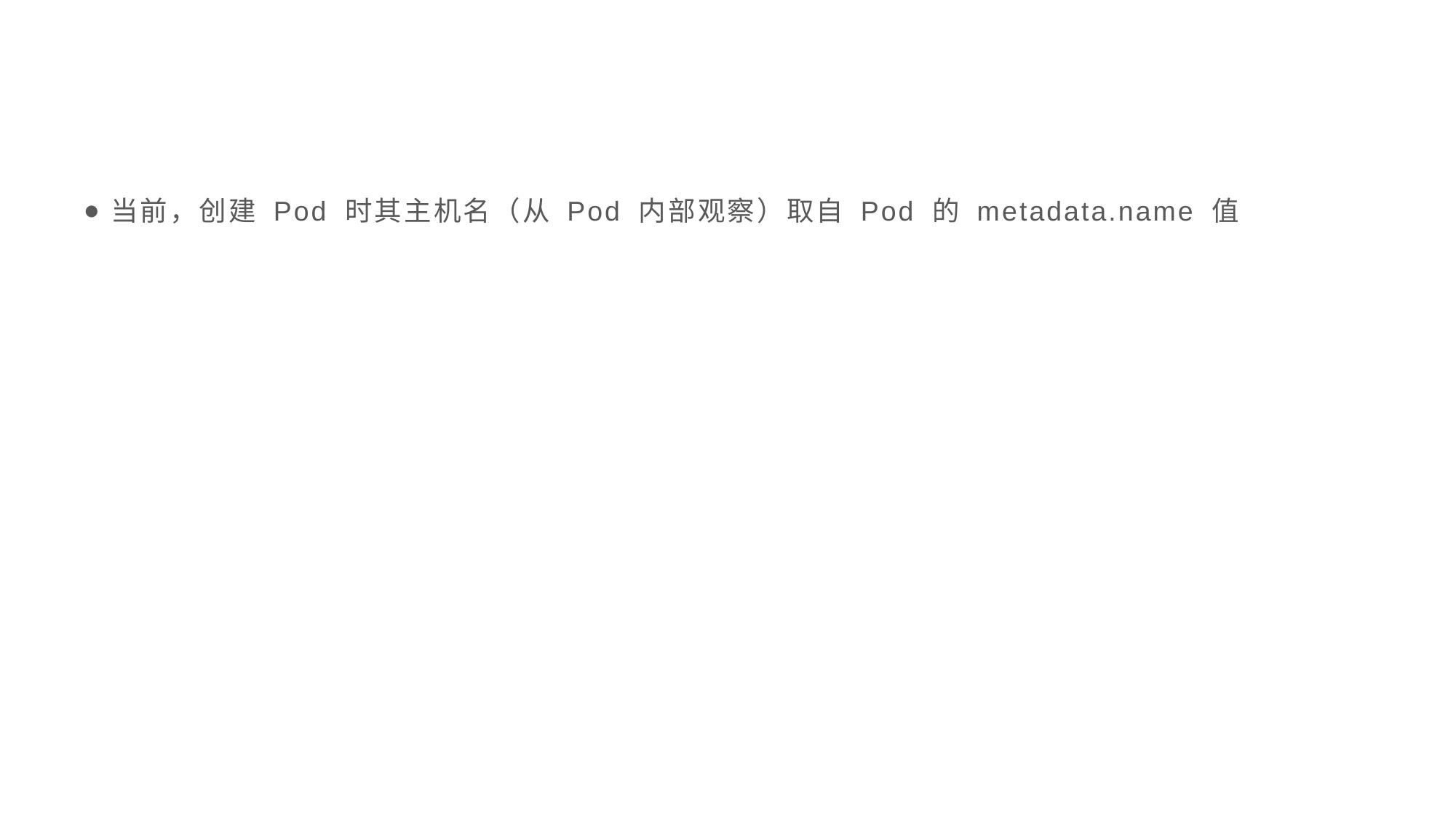

#
当前，创建 Pod 时其主机名（从 Pod 内部观察）取自 Pod 的 metadata.name 值